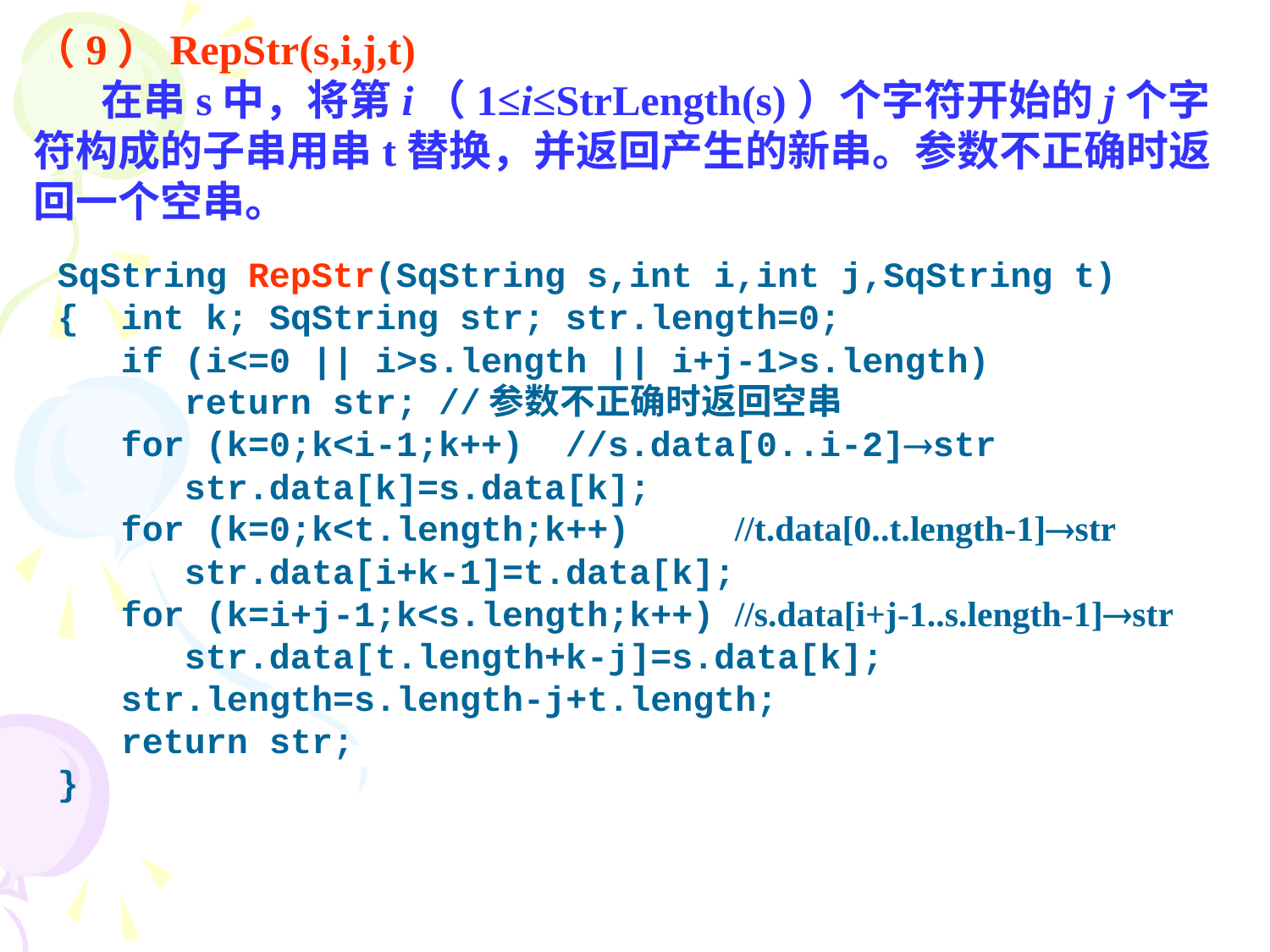

（9）RepStr(s,i,j,t)
      在串s中，将第i（1≤i≤StrLength(s)）个字符开始的j个字符构成的子串用串t替换，并返回产生的新串。参数不正确时返回一个空串。
SqString RepStr(SqString s,int i,int j,SqString t)
{  int k; SqString str;	str.length=0;
   if (i<=0 || i>s.length || i+j-1>s.length)
      return str; //参数不正确时返回空串
   for (k=0;k<i-1;k++)	//s.data[0..i-2]→str
	str.data[k]=s.data[k];
   for (k=0;k<t.length;k++)     //t.data[0..t.length-1]→str
	str.data[i+k-1]=t.data[k];
   for (k=i+j-1;k<s.length;k++) //s.data[i+j-1..s.length-1]→str
	str.data[t.length+k-j]=s.data[k];
   str.length=s.length-j+t.length;
   return str;
}